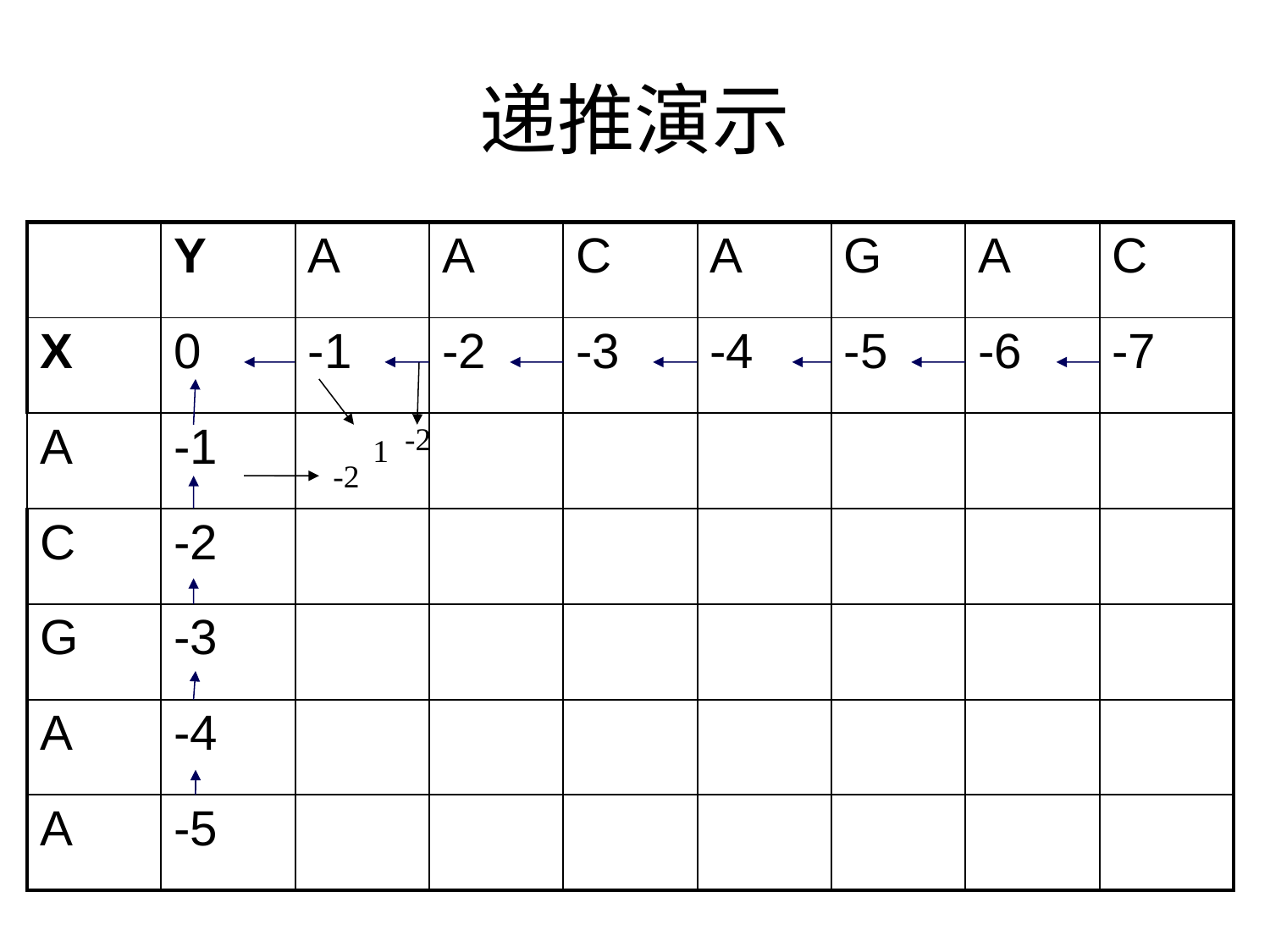

# 递推演示
|  | Y | A | A | C | A | G | A | C |
| --- | --- | --- | --- | --- | --- | --- | --- | --- |
| X | 0 | -1 | -2 | -3 | -4 | -5 | -6 | -7 |
| A | -1 |  |  |  |  |  |  |  |
| C | -2 |  |  |  |  |  |  |  |
| G | -3 |  |  |  |  |  |  |  |
| A | -4 |  |  |  |  |  |  |  |
| A | -5 |  |  |  |  |  |  |  |

-2

1
-2